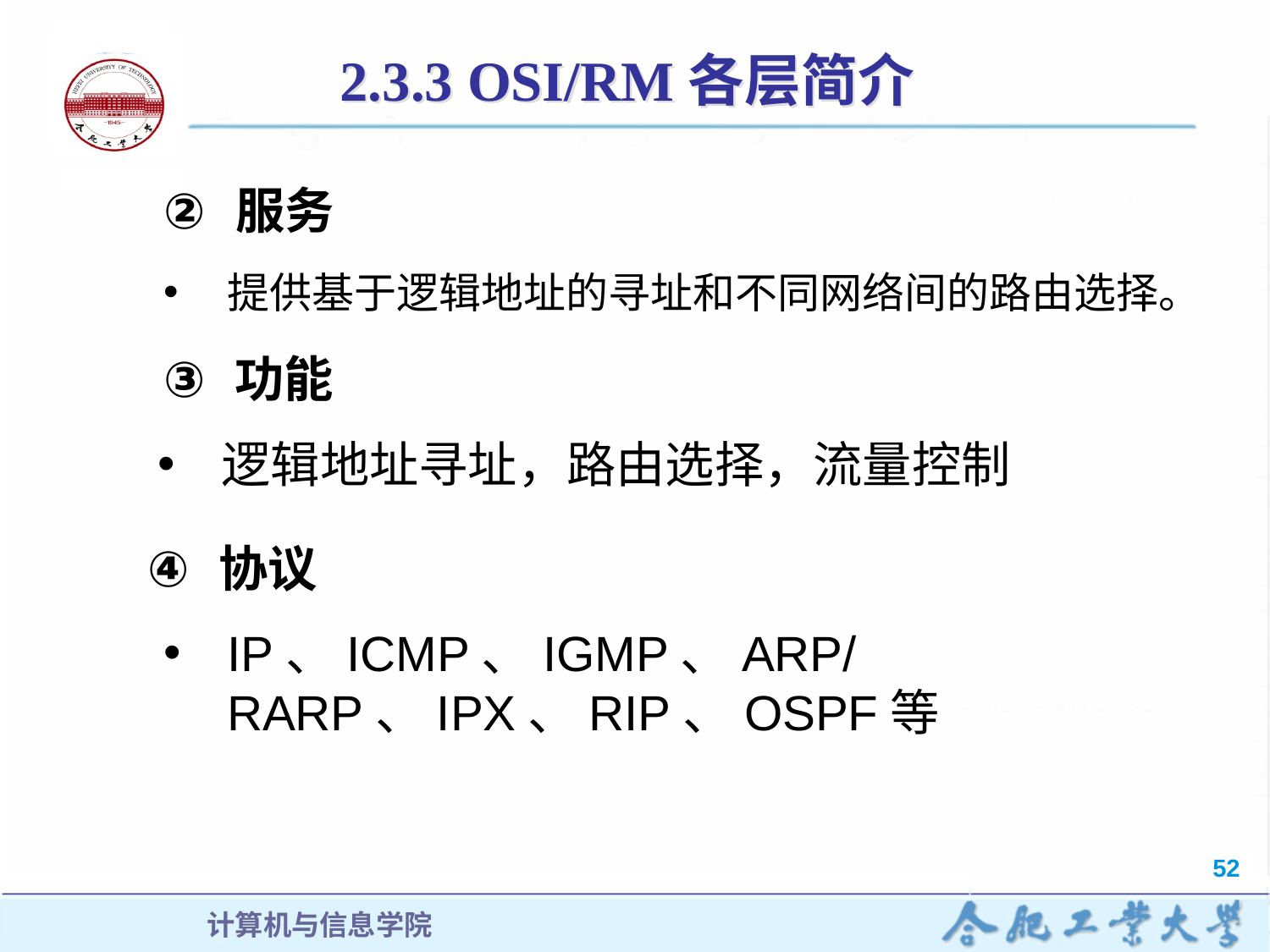

# 2.3.3 OSI/RM各层简介
服务
提供基于逻辑地址的寻址和不同网络间的路由选择。
功能
逻辑地址寻址，路由选择，流量控制
协议
IP、ICMP、IGMP、ARP/RARP、IPX、RIP、OSPF等